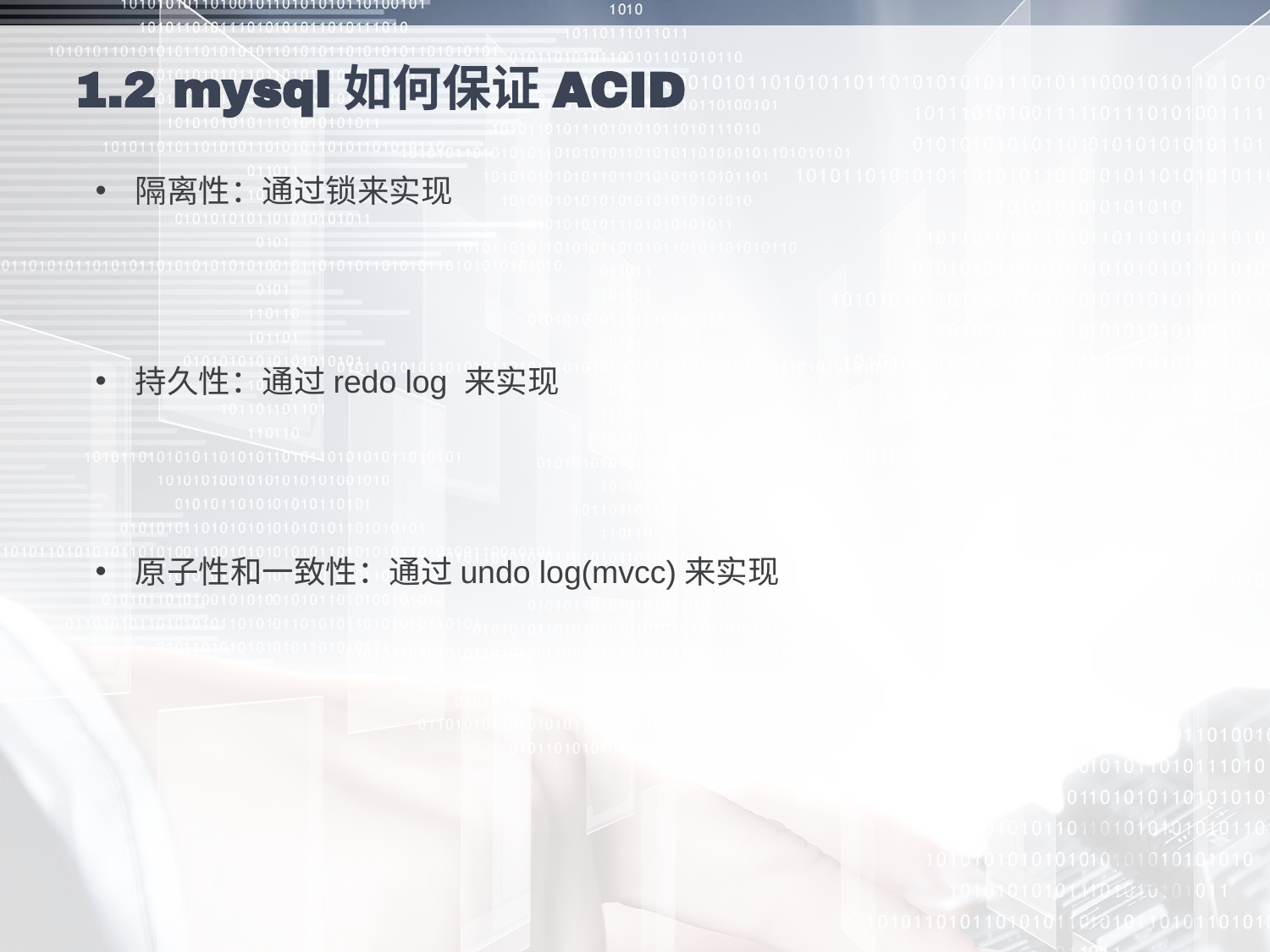

# 1.2 mysql如何保证ACID
隔离性：通过锁来实现

持久性：通过redo log 来实现

原子性和一致性：通过undo log(mvcc)来实现